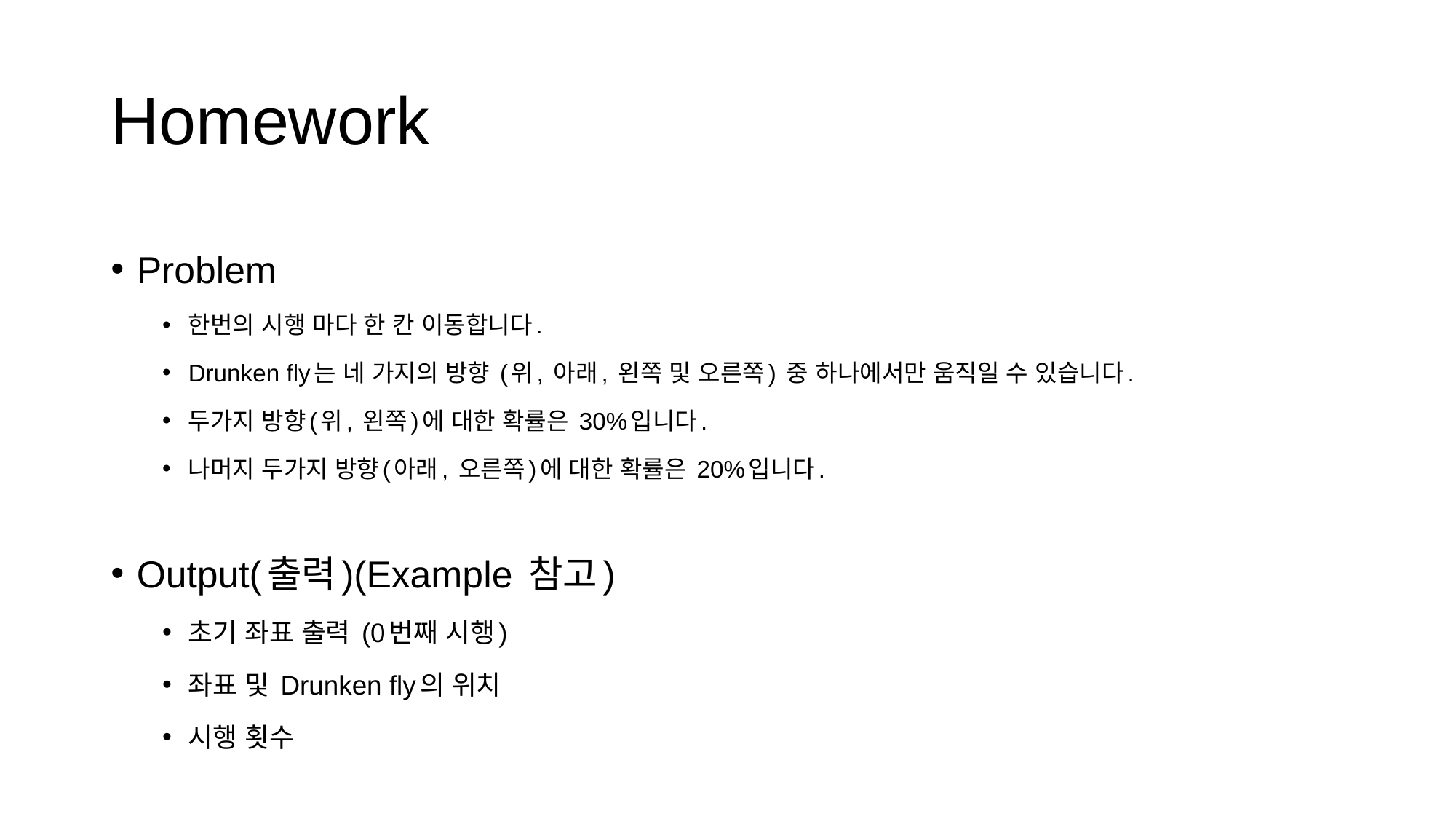

# Homework
Problem
한번의 시행 마다 한 칸 이동합니다.
Drunken fly는 네 가지의 방향 (위, 아래, 왼쪽 및 오른쪽) 중 하나에서만 움직일 수 있습니다.
두가지 방향(위, 왼쪽)에 대한 확률은 30%입니다.
나머지 두가지 방향(아래, 오른쪽)에 대한 확률은 20%입니다.

Output(출력)(Example 참고)
초기 좌표 출력 (0번째 시행)
좌표 및 Drunken fly의 위치
시행 횟수